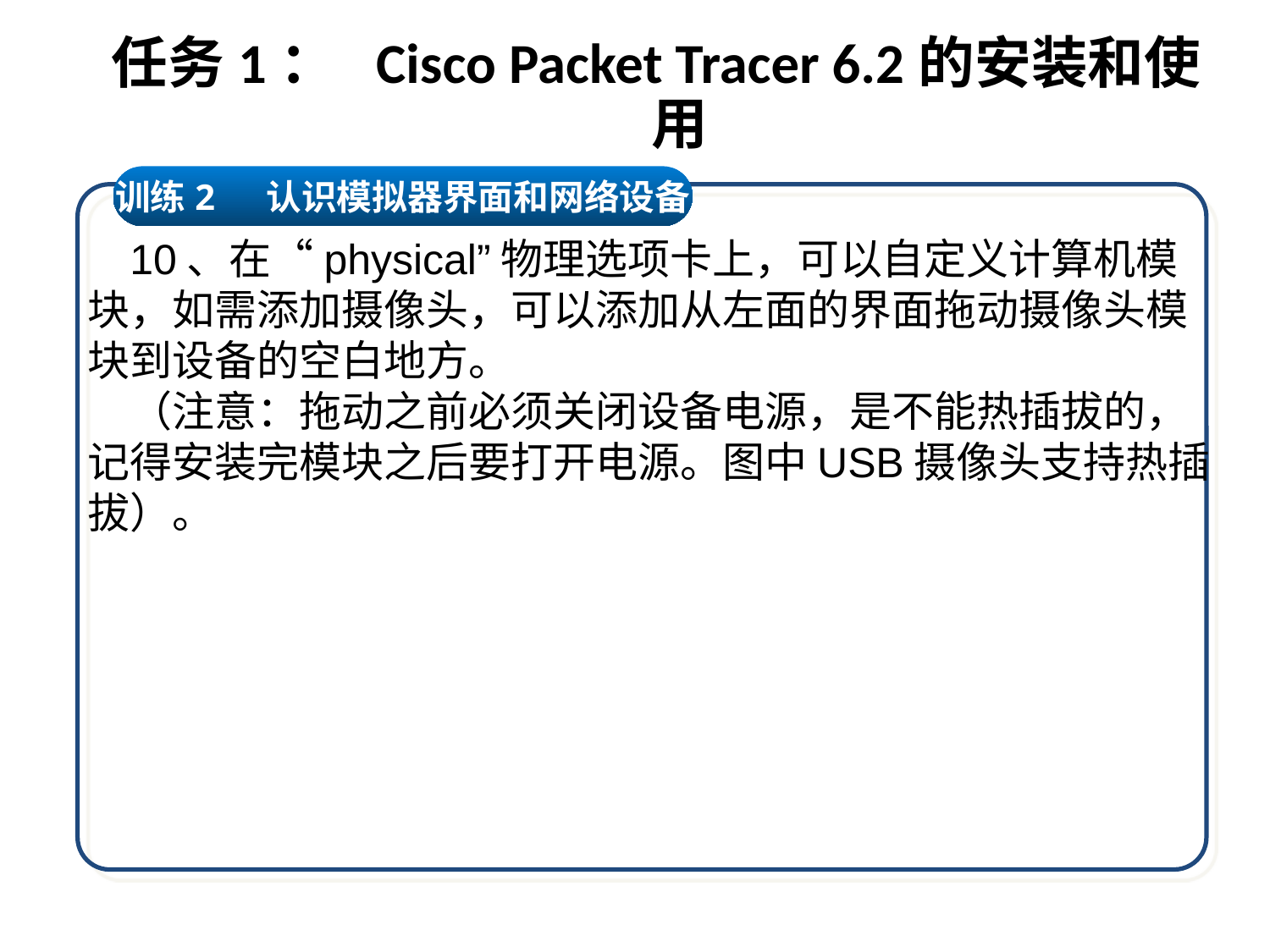

任务1：  Cisco Packet Tracer 6.2的安装和使用
训练2  认识模拟器界面和网络设备

10、在“physical”物理选项卡上，可以自定义计算机模块，如需添加摄像头，可以添加从左面的界面拖动摄像头模块到设备的空白地方。
（注意：拖动之前必须关闭设备电源，是不能热插拔的，记得安装完模块之后要打开电源。图中USB摄像头支持热插拔）。